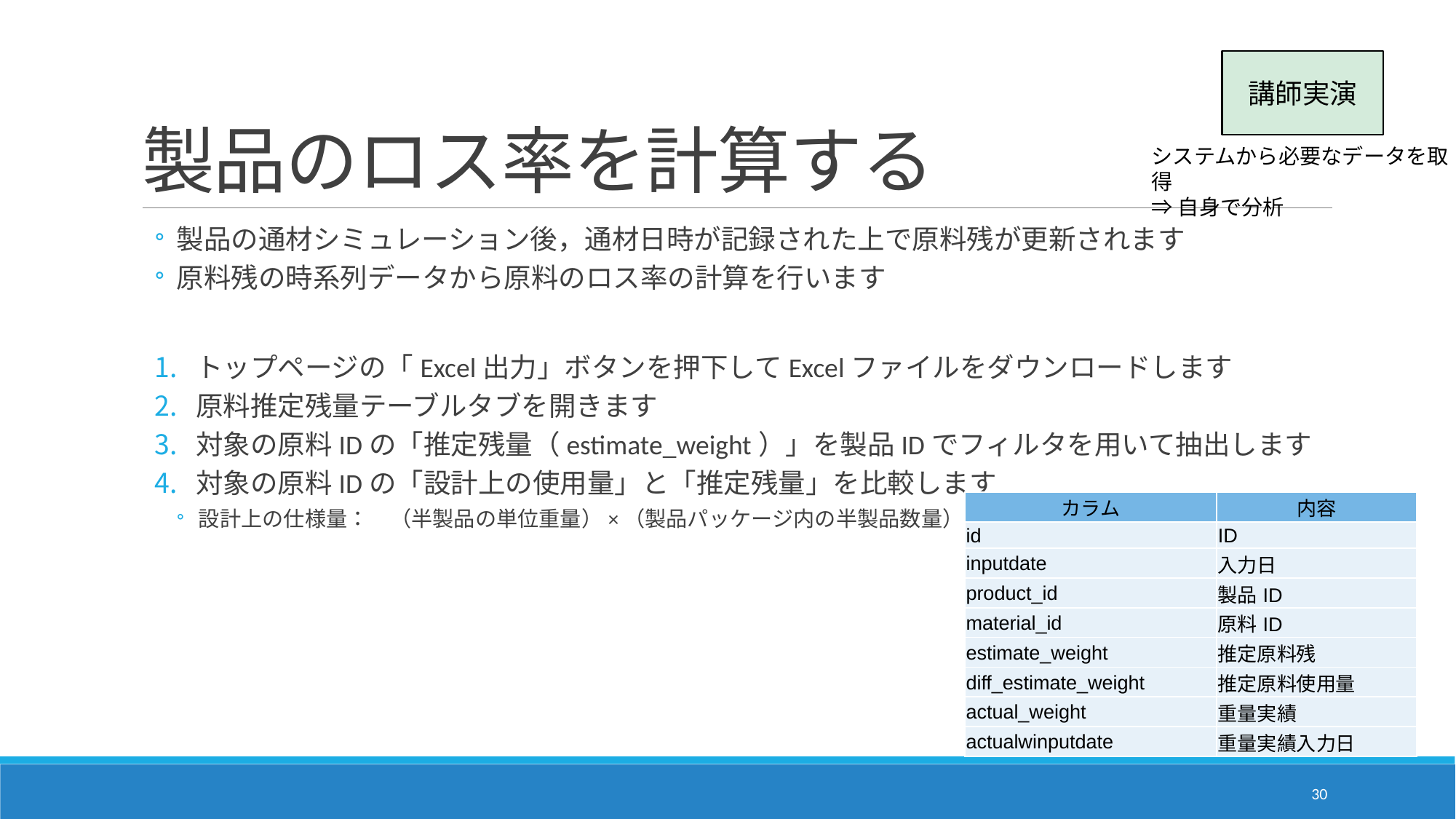

# 製品のロス率を計算する
講師実演
システムから必要なデータを取得
⇒自身で分析
製品の通材シミュレーション後，通材日時が記録された上で原料残が更新されます
原料残の時系列データから原料のロス率の計算を行います

トップページの「Excel出力」ボタンを押下してExcelファイルをダウンロードします
原料推定残量テーブルタブを開きます
対象の原料IDの「推定残量（estimate_weight）」を製品IDでフィルタを用いて抽出します
対象の原料IDの「設計上の使用量」と「推定残量」を比較します
設計上の仕様量：　（半製品の単位重量）×（製品パッケージ内の半製品数量）

| カラム | 内容 |
| --- | --- |
| id | ID |
| inputdate | 入力日 |
| product\_id | 製品ID |
| material\_id | 原料ID |
| estimate\_weight | 推定原料残 |
| diff\_estimate\_weight | 推定原料使用量 |
| actual\_weight | 重量実績 |
| actualwinputdate | 重量実績入力日 |
30